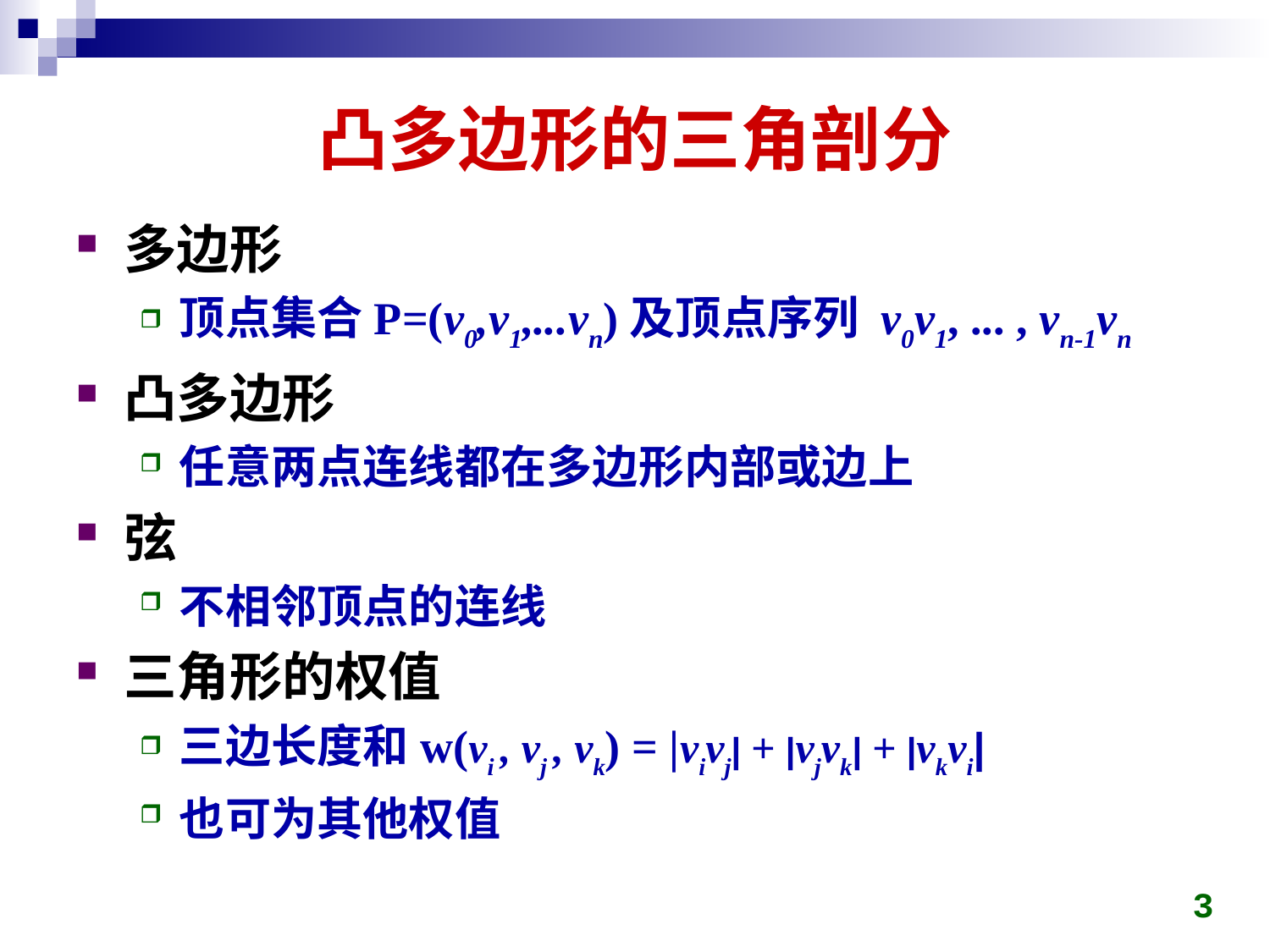

# 凸多边形的三角剖分
多边形
顶点集合P=(v0,v1,...vn)及顶点序列 v0v1, ... , vn-1vn
凸多边形
任意两点连线都在多边形内部或边上
弦
不相邻顶点的连线
三角形的权值
三边长度和w(vi , vj , vk) = |vivj| + |vjvk| + |vkvi|
也可为其他权值

3